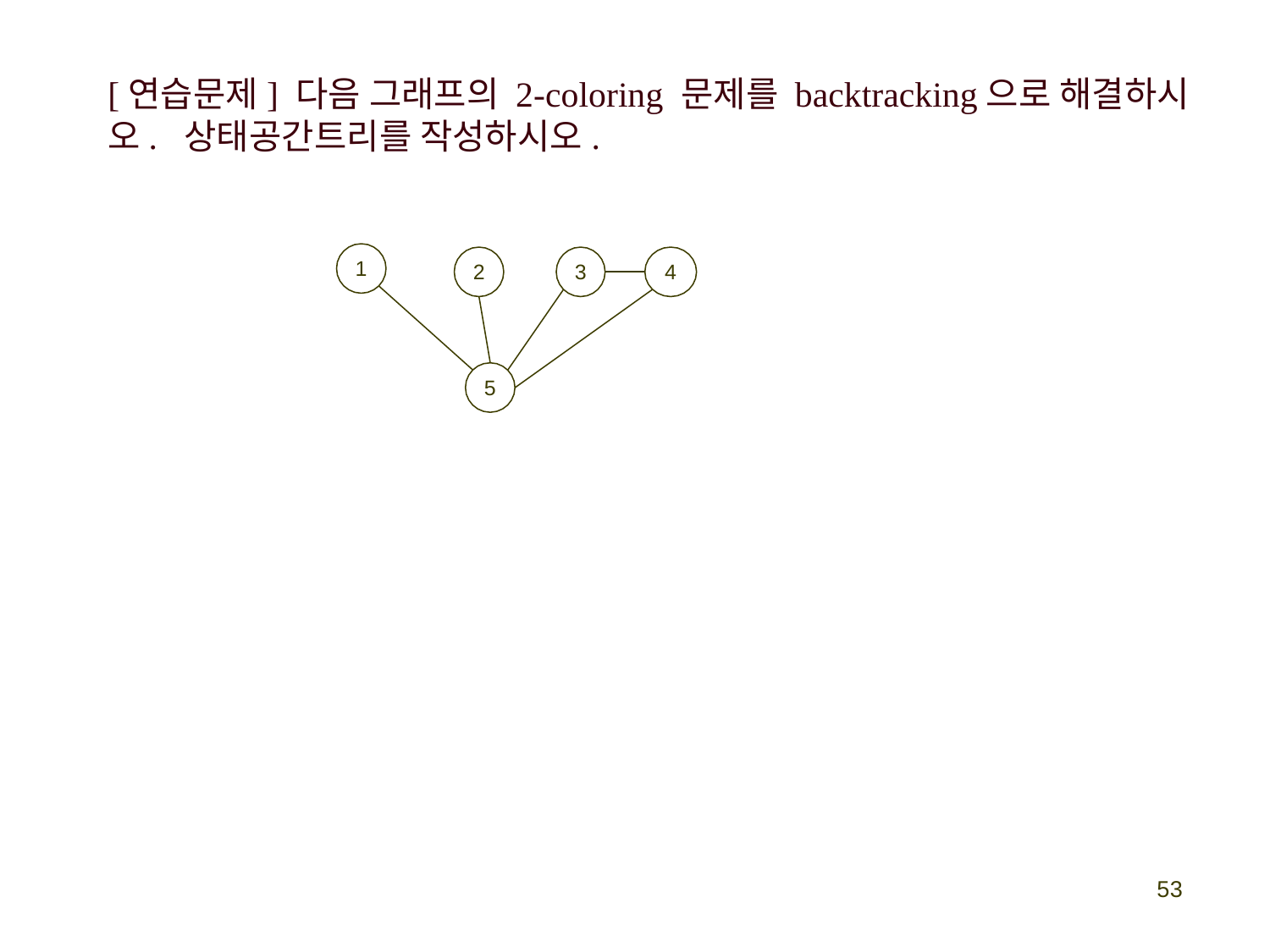

# [연습문제] 다음 그래프의 2-coloring 문제를 backtracking으로 해결하시오.  상태공간트리를 작성하시오.

1
3
4
2

5
53